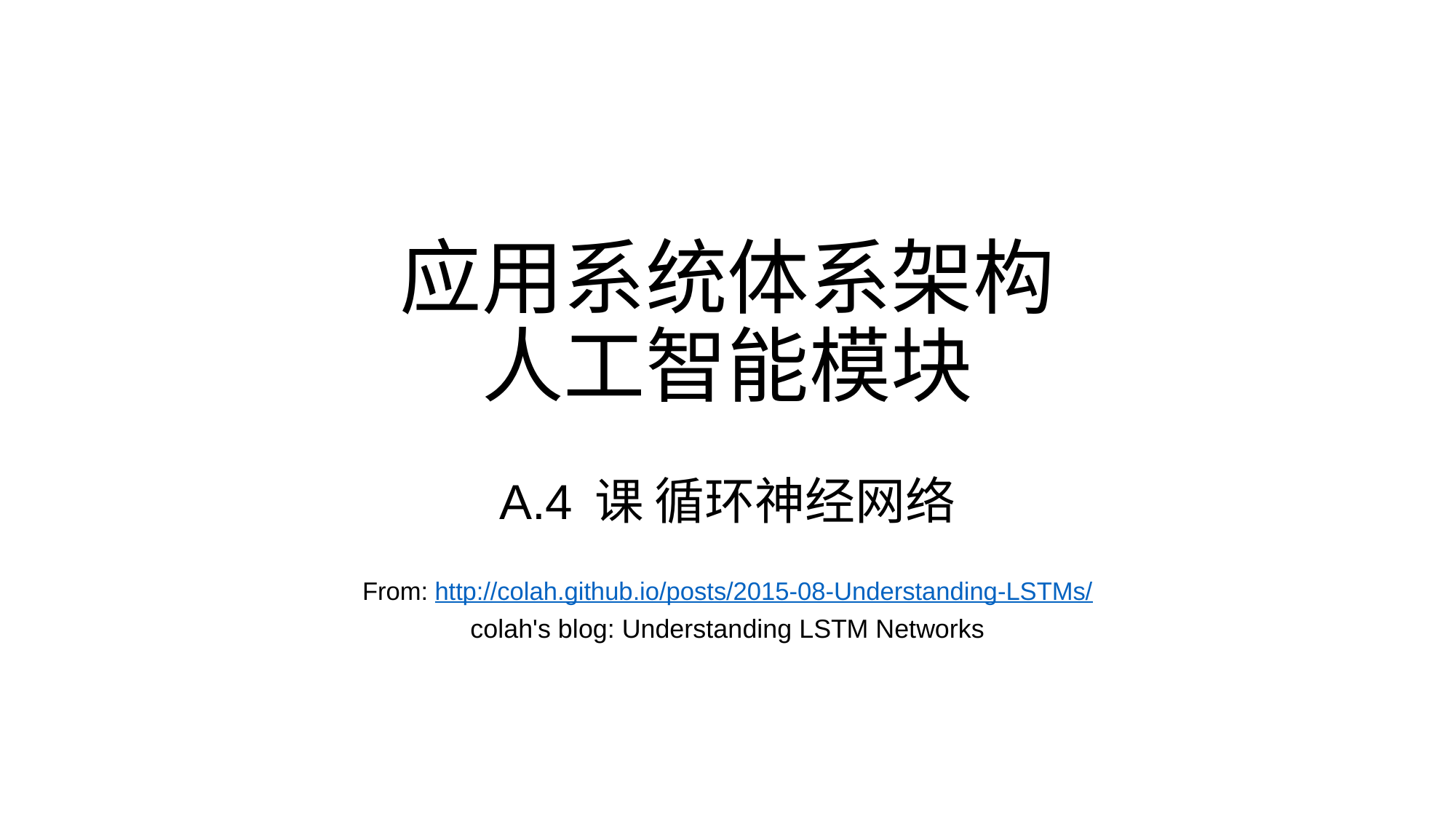

# 应用系统体系架构 人工智能模块

A.4 课 循环神经网络

From: http://colah.github.io/posts/2015-08-Understanding-LSTMs/
colah's blog: Understanding LSTM Networks